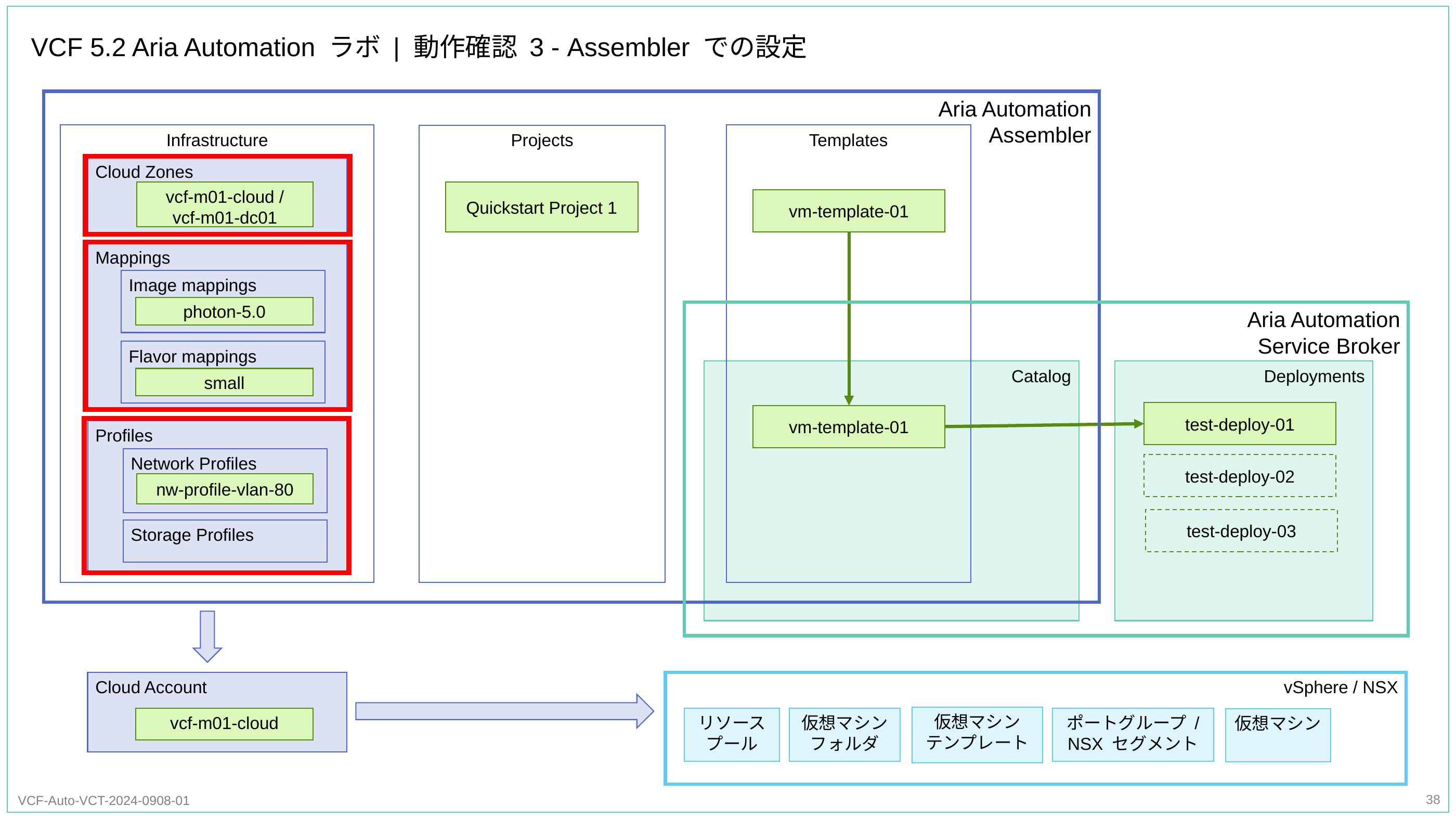

# VCF 5.2 Aria Automation ラボ | 動作確認 3 - Assembler での設定

38